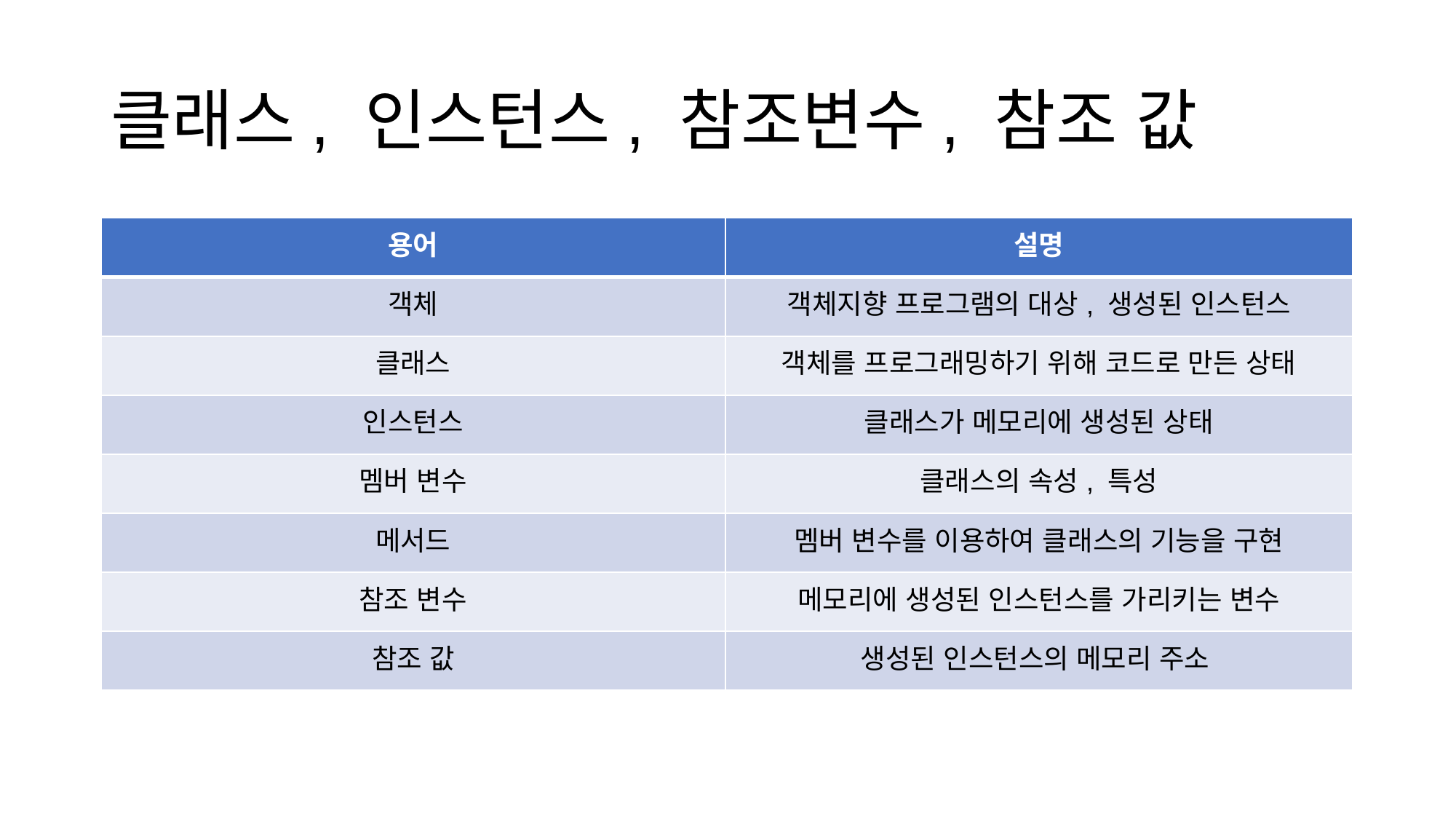

# 클래스, 인스턴스, 참조변수, 참조 값
| 용어 | 설명 |
| --- | --- |
| 객체 | 객체지향 프로그램의 대상, 생성된 인스턴스 |
| 클래스 | 객체를 프로그래밍하기 위해 코드로 만든 상태 |
| 인스턴스 | 클래스가 메모리에 생성된 상태 |
| 멤버 변수 | 클래스의 속성, 특성 |
| 메서드 | 멤버 변수를 이용하여 클래스의 기능을 구현 |
| 참조 변수 | 메모리에 생성된 인스턴스를 가리키는 변수 |
| 참조 값 | 생성된 인스턴스의 메모리 주소 |